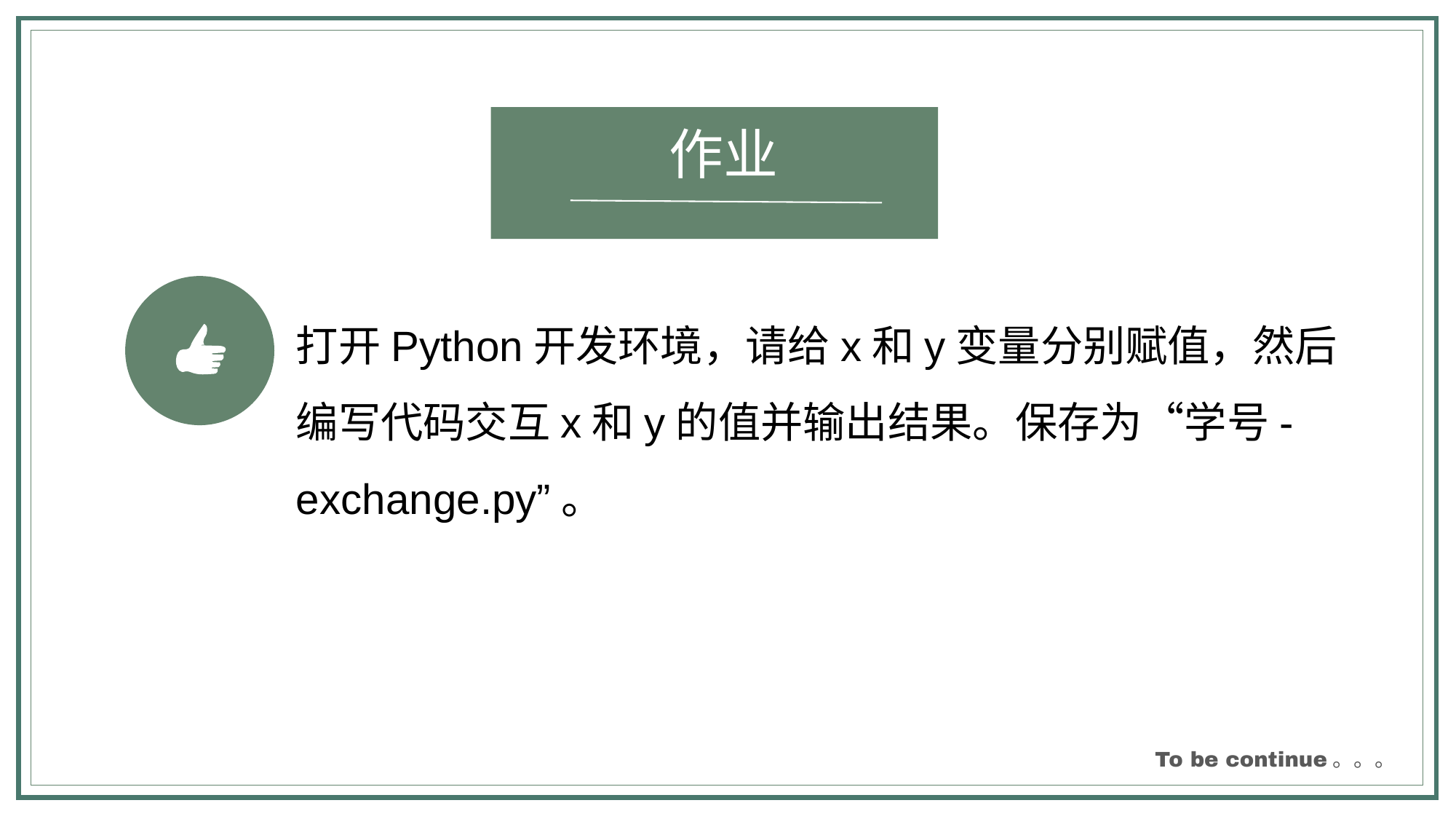

作业

打开Python开发环境，请给x和y变量分别赋值，然后编写代码交互x和y的值并输出结果。保存为“学号-exchange.py”。

To be continue。。。